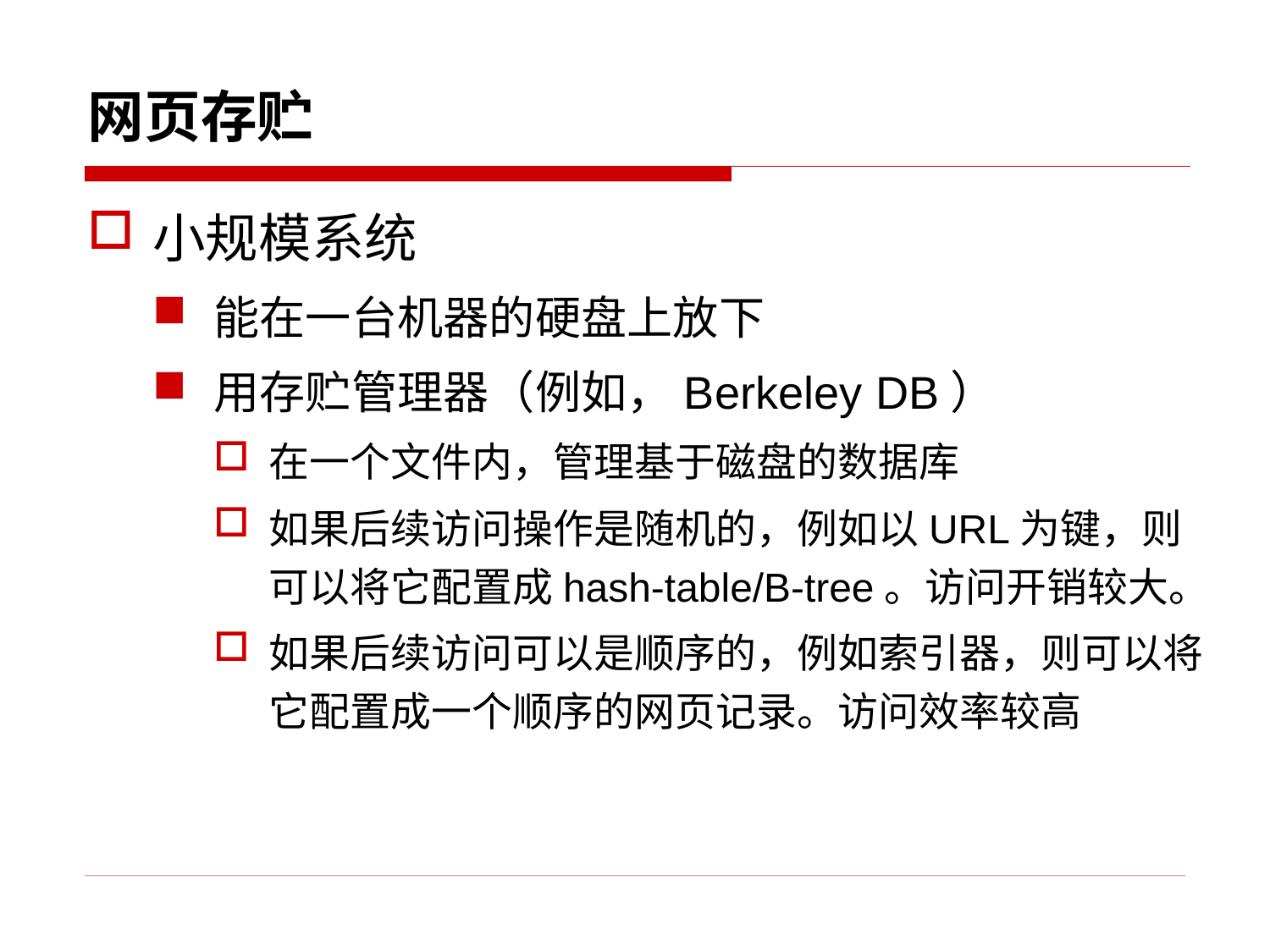

网页存贮
小规模系统
能在一台机器的硬盘上放下
用存贮管理器（例如，Berkeley DB）
在一个文件内，管理基于磁盘的数据库
如果后续访问操作是随机的，例如以URL为键，则可以将它配置成hash-table/B-tree。访问开销较大。
如果后续访问可以是顺序的，例如索引器，则可以将它配置成一个顺序的网页记录。访问效率较高
44